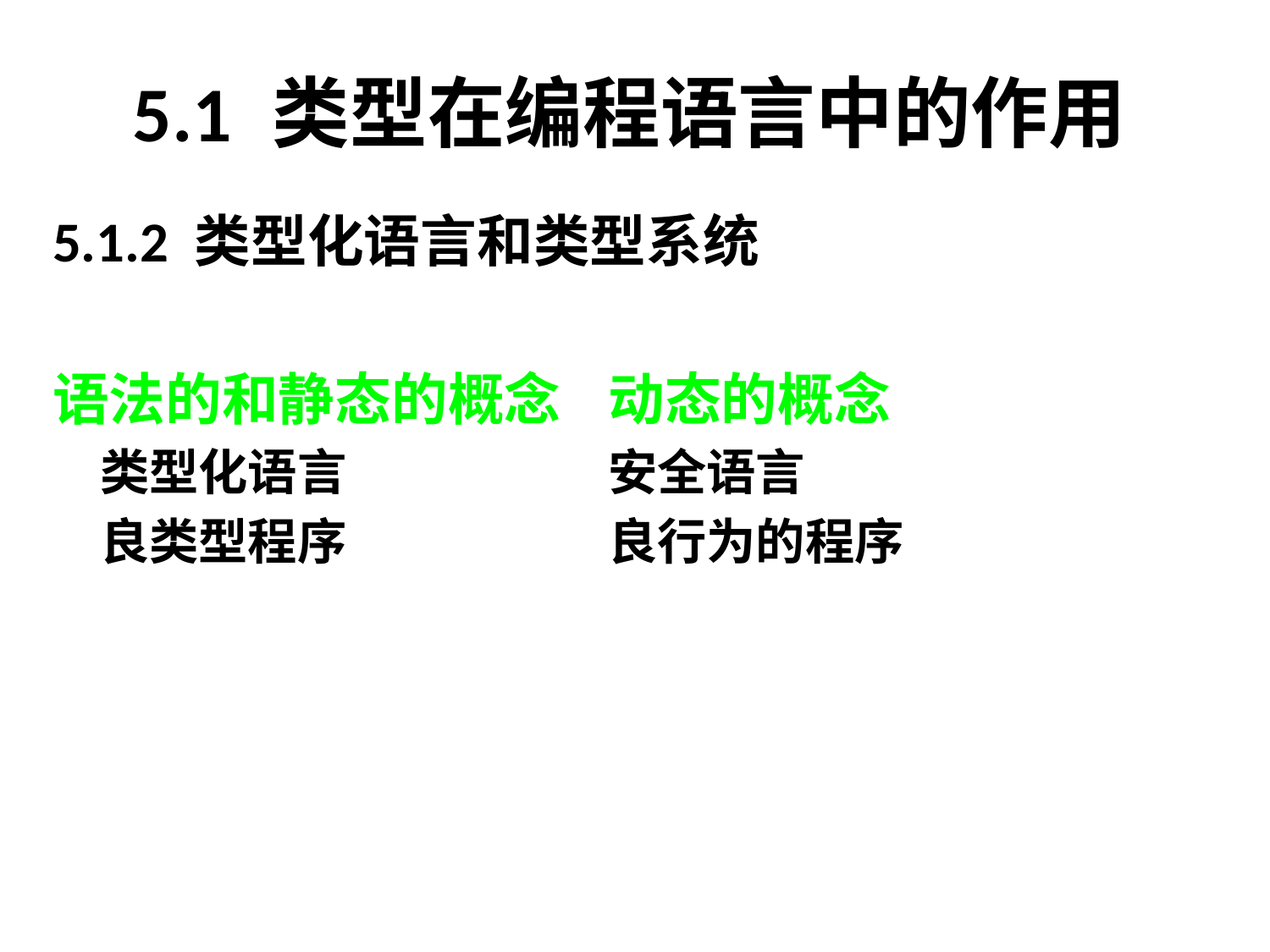

# 5.1 类型在编程语言中的作用
5.1.2 类型化语言和类型系统

语法的和静态的概念	动态的概念
	类型化语言			安全语言
	良类型程序			良行为的程序